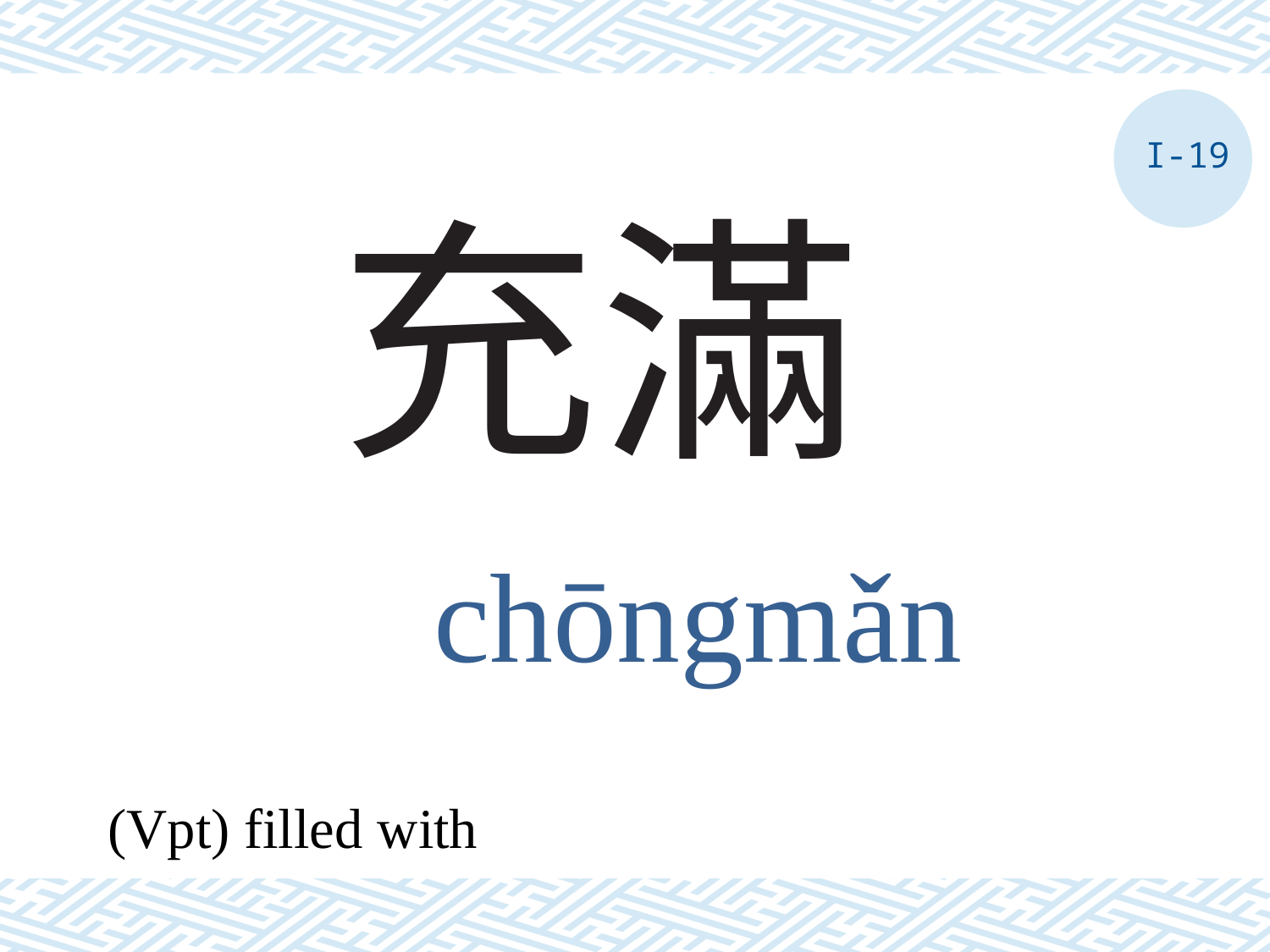

I-19

# 充滿
chōngmǎn
(Vpt) filled with